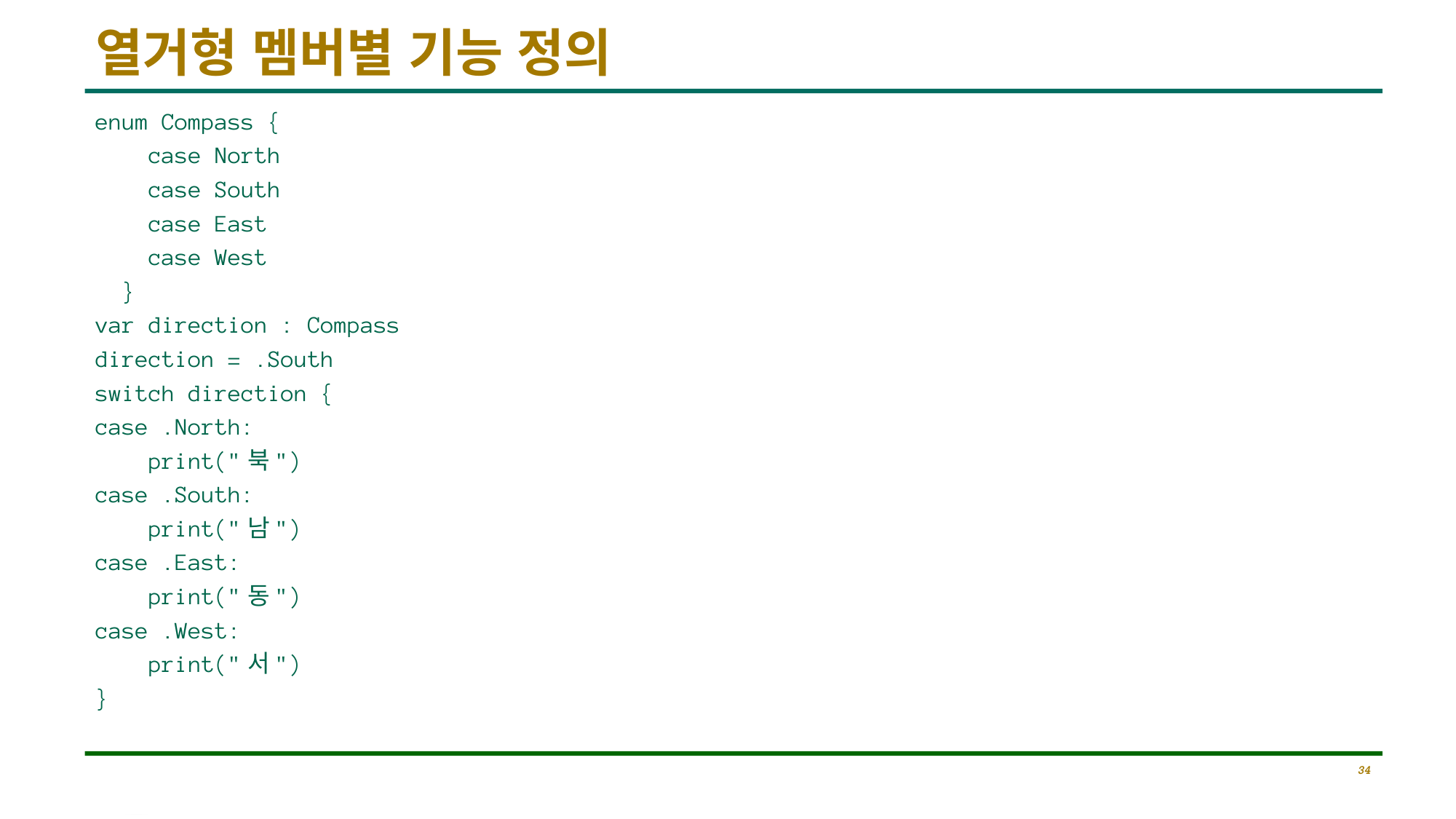

# 열거형 멤버별 기능 정의
enum Compass {
    case North
    case South
    case East
    case West
  }
var direction : Compass
direction = .South
switch direction {
case .North:
    print("북")
case .South:
    print("남")
case .East:
    print("동")
case .West:
    print("서")
}